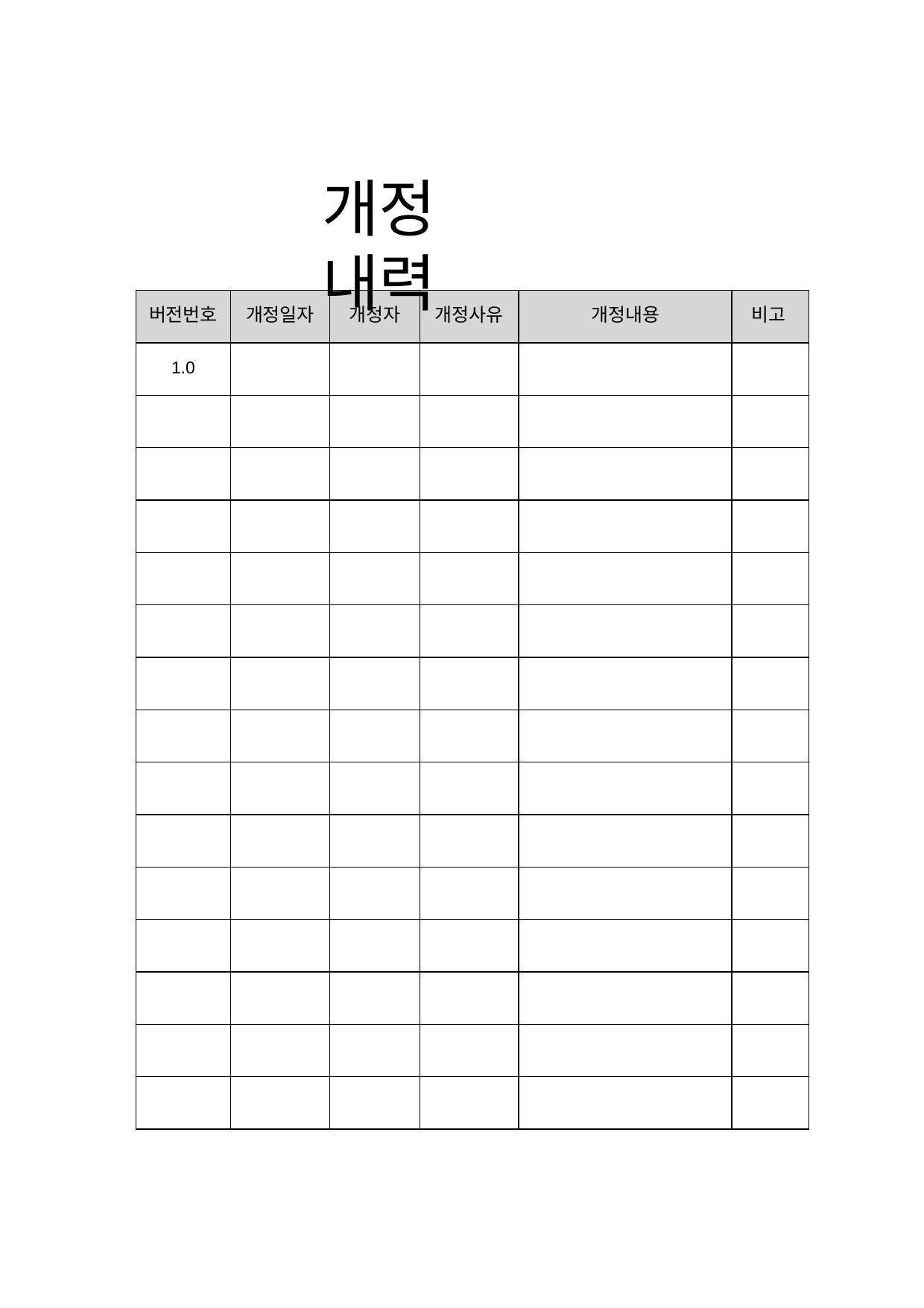

# 개정	내력
| 버전번호 | 개정일자 | 개정자 | 개정사유 | 개정내용 | 비고 |
| --- | --- | --- | --- | --- | --- |
| 1.0 |  |  |  |  |  |
|  |  |  |  |  |  |
|  |  |  |  |  |  |
|  |  |  |  |  |  |
|  |  |  |  |  |  |
|  |  |  |  |  |  |
|  |  |  |  |  |  |
|  |  |  |  |  |  |
|  |  |  |  |  |  |
|  |  |  |  |  |  |
|  |  |  |  |  |  |
|  |  |  |  |  |  |
|  |  |  |  |  |  |
|  |  |  |  |  |  |
|  |  |  |  |  |  |